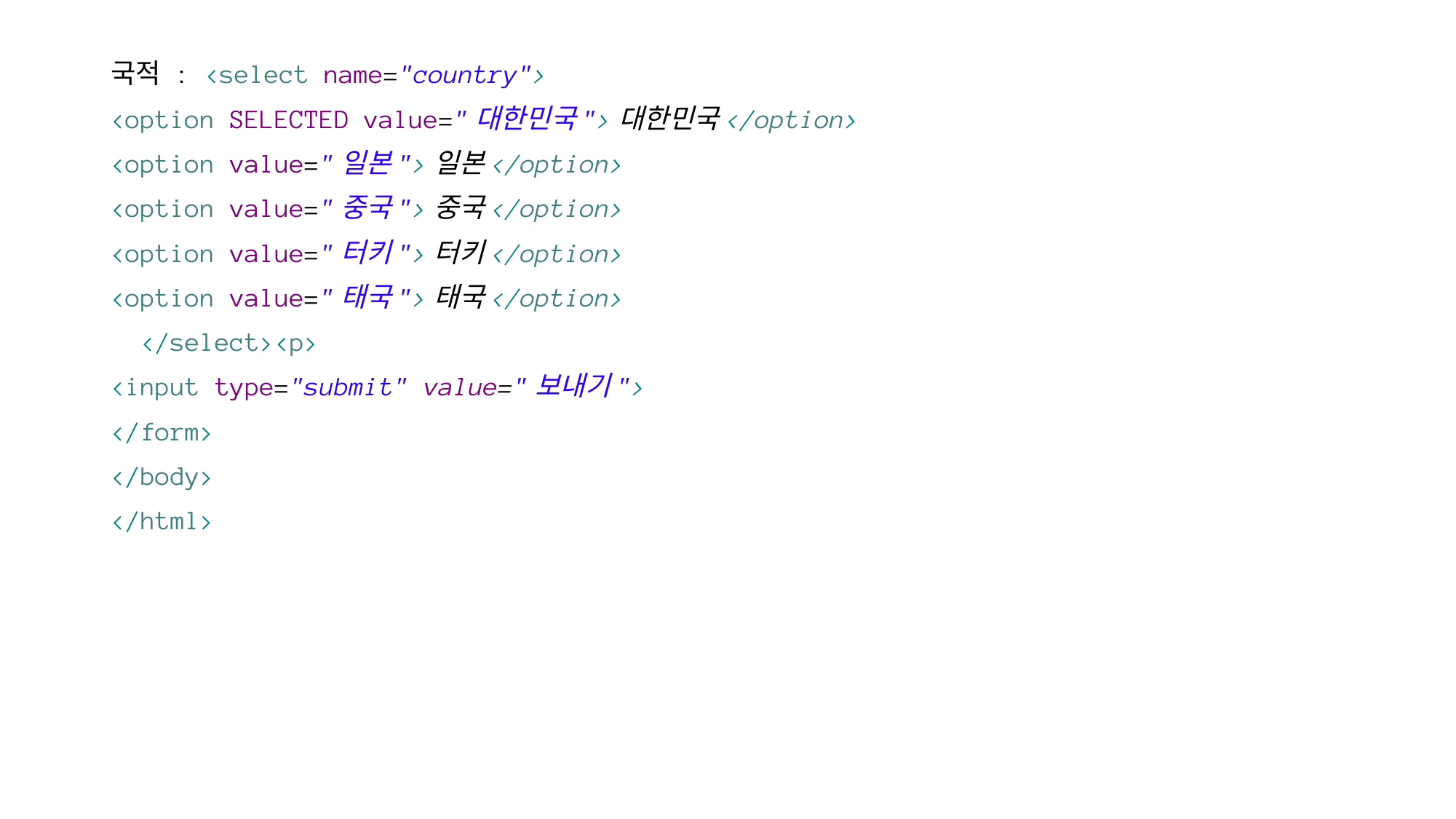

국적 : <select name="country">
<option SELECTED value="대한민국">대한민국</option>
<option value="일본">일본</option>
<option value="중국">중국</option>
<option value="터키">터키</option>
<option value="태국">태국</option>
  </select><p>
<input type="submit" value="보내기">
</form>
</body>
</html>